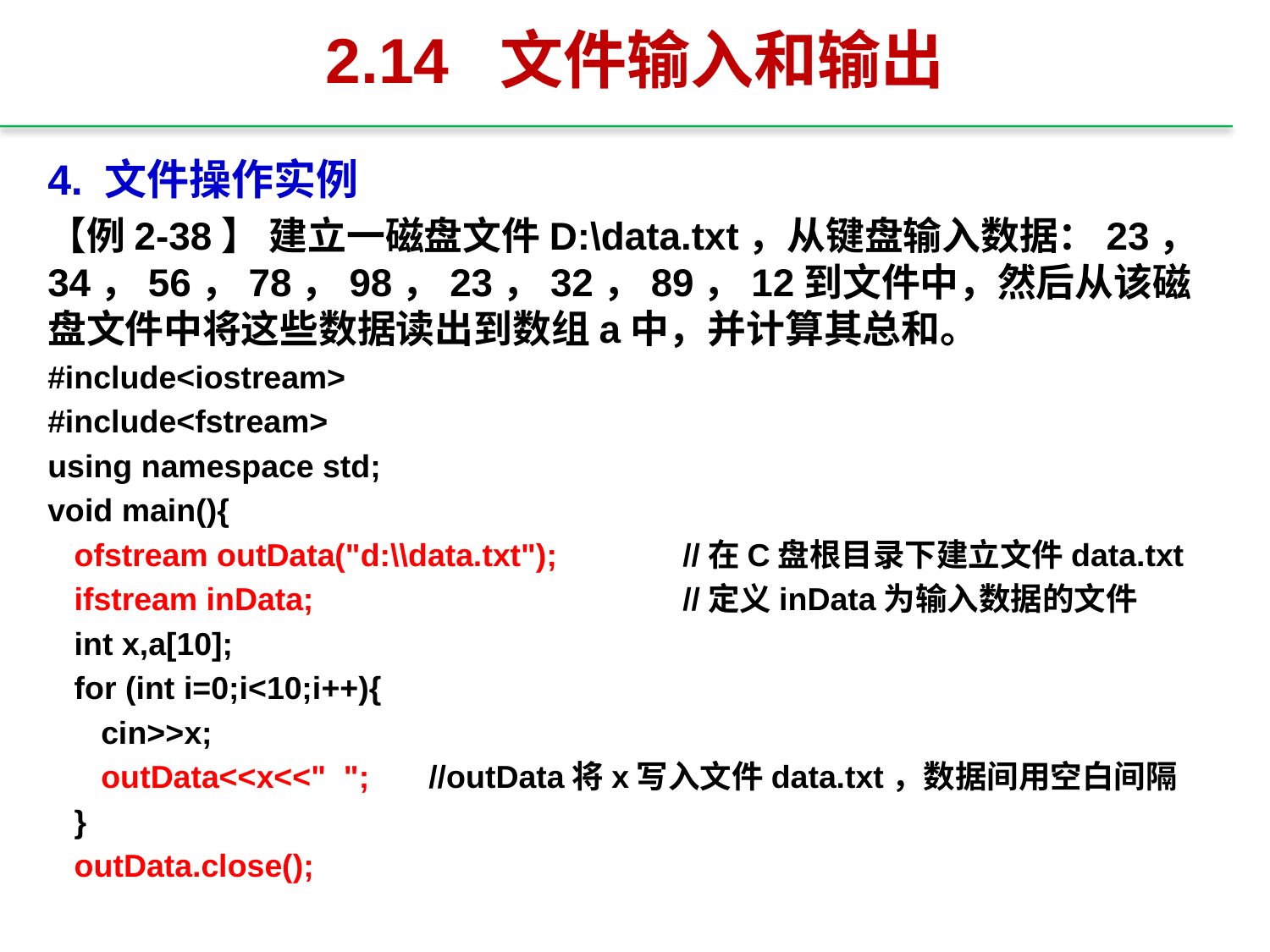

# 2.14  文件输入和输出
4. 文件操作实例
【例2-38】 建立一磁盘文件D:\data.txt，从键盘输入数据：23，34，56，78，98，23，32，89，12到文件中，然后从该磁盘文件中将这些数据读出到数组a中，并计算其总和。
#include<iostream>
#include<fstream>
using namespace std;
void main(){
   ofstream outData("d:\\data.txt");	//在C盘根目录下建立文件data.txt
   ifstream inData;		　　	//定义inData为输入数据的文件
   int x,a[10];
   for (int i=0;i<10;i++){
      cin>>x;
      outData<<x<<"  ";	//outData将x写入文件data.txt，数据间用空白间隔
   }
   outData.close();